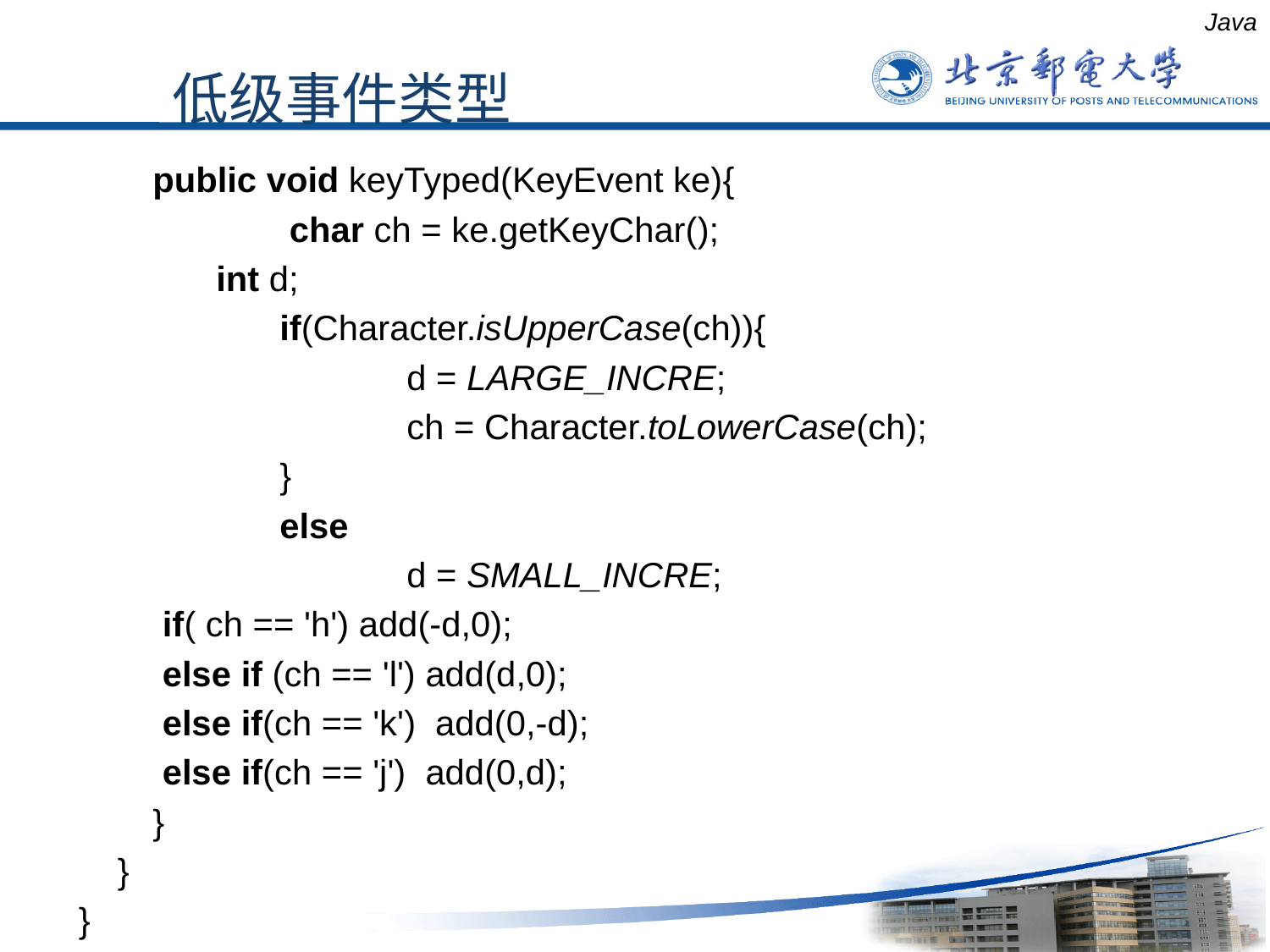

Java
低级事件类型
	public void keyTyped(KeyEvent ke){
		 char ch = ke.getKeyChar();
	int d;
		if(Character.isUpperCase(ch)){
			d = LARGE_INCRE;
			ch = Character.toLowerCase(ch);
		}
		else
			d = SMALL_INCRE;
	 if( ch == 'h') add(-d,0);
	 else if (ch == 'l') add(d,0);
	 else if(ch == 'k')  add(0,-d);
	 else if(ch == 'j')  add(0,d);
	}
    }
}